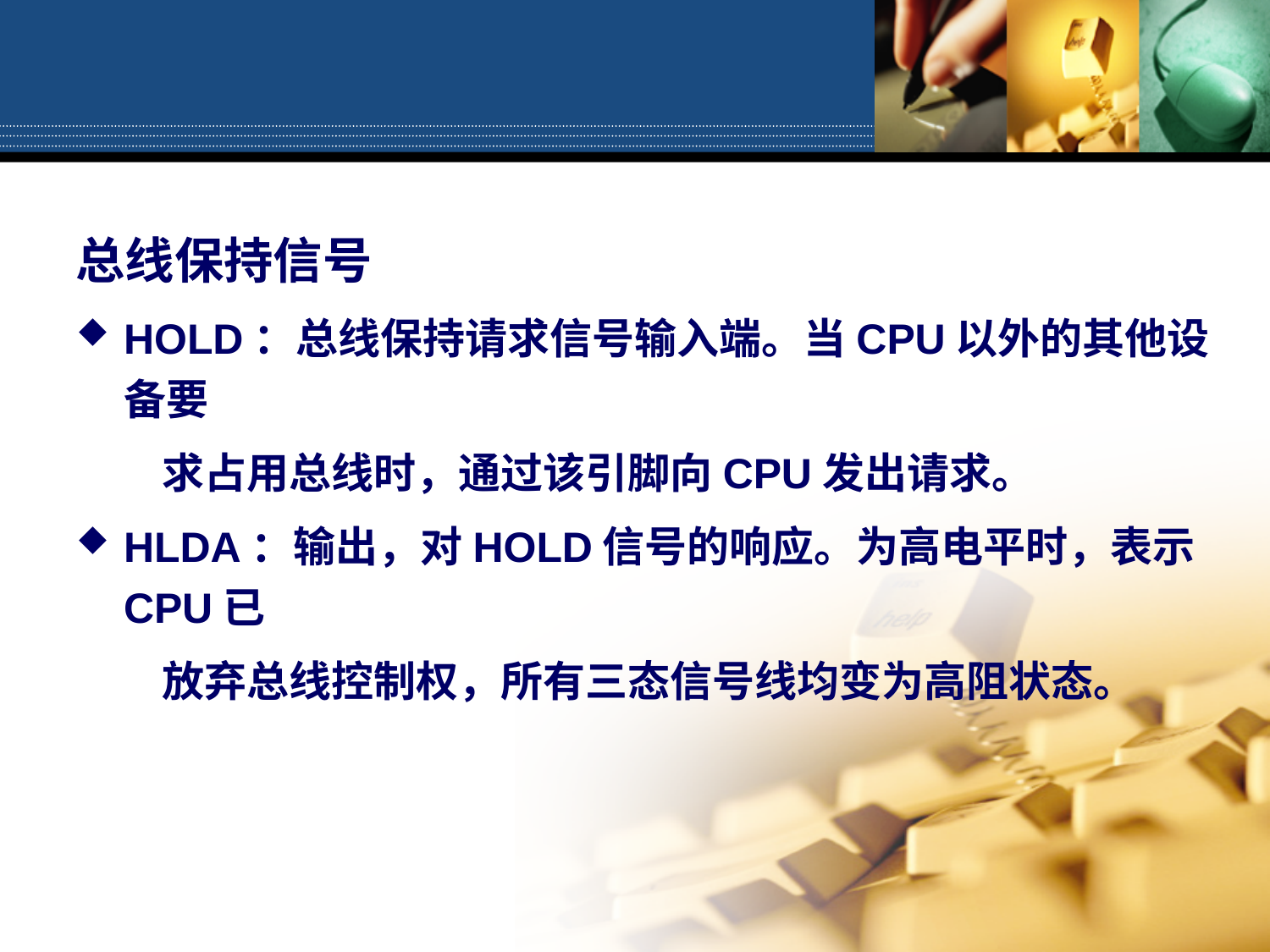

总线保持信号
HOLD：总线保持请求信号输入端。当CPU以外的其他设备要
        求占用总线时，通过该引脚向CPU发出请求。
HLDA：输出，对HOLD信号的响应。为高电平时，表示CPU已
        放弃总线控制权，所有三态信号线均变为高阻状态。